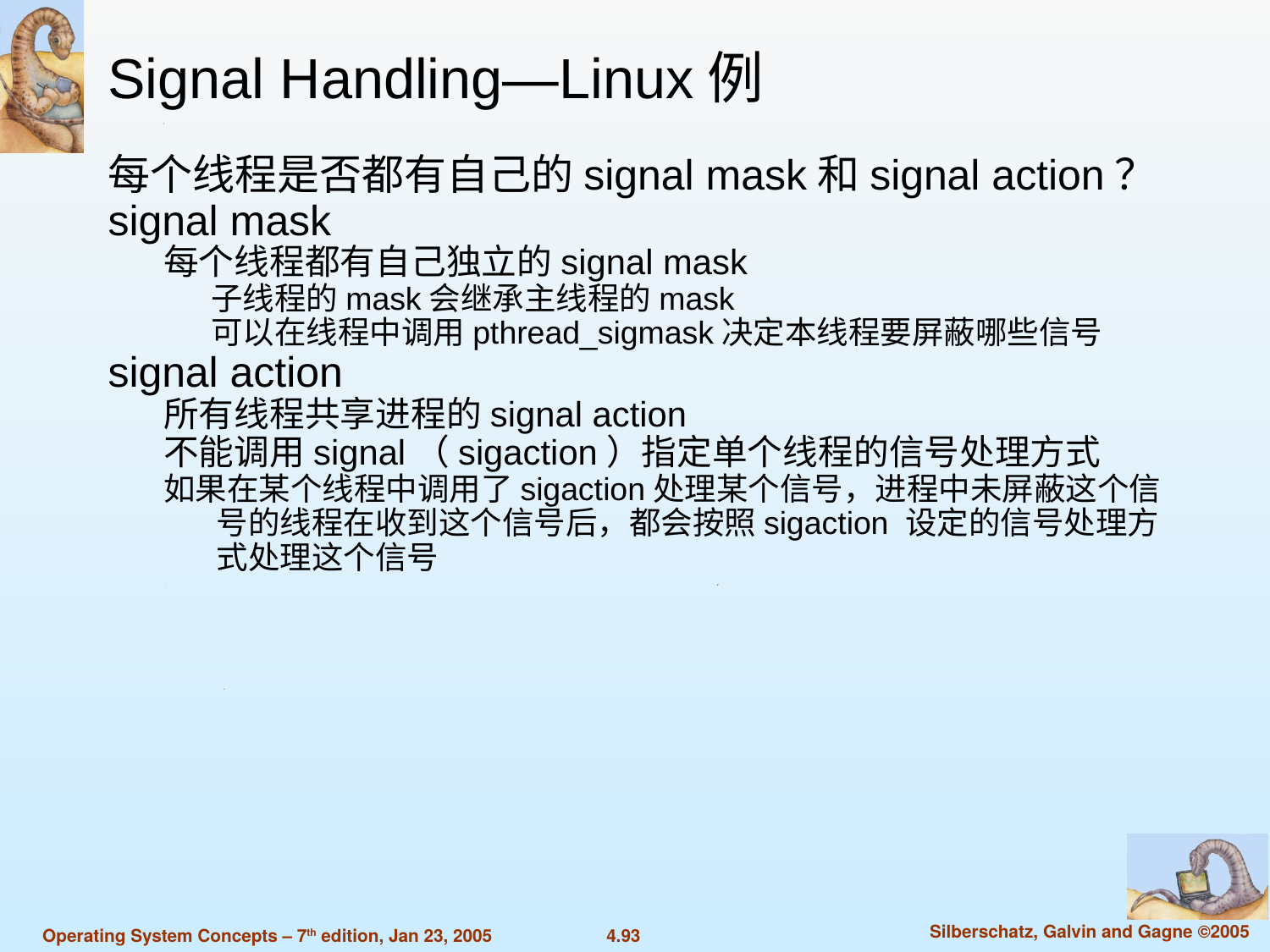

Signal Handling—Linux例
每个线程是否都有自己的signal mask和signal action？
signal mask
每个线程都有自己独立的signal mask
子线程的mask会继承主线程的mask
可以在线程中调用pthread_sigmask决定本线程要屏蔽哪些信号
signal action
所有线程共享进程的signal action
不能调用signal（sigaction）指定单个线程的信号处理方式
如果在某个线程中调用了sigaction处理某个信号，进程中未屏蔽这个信号的线程在收到这个信号后，都会按照sigaction 设定的信号处理方式处理这个信号